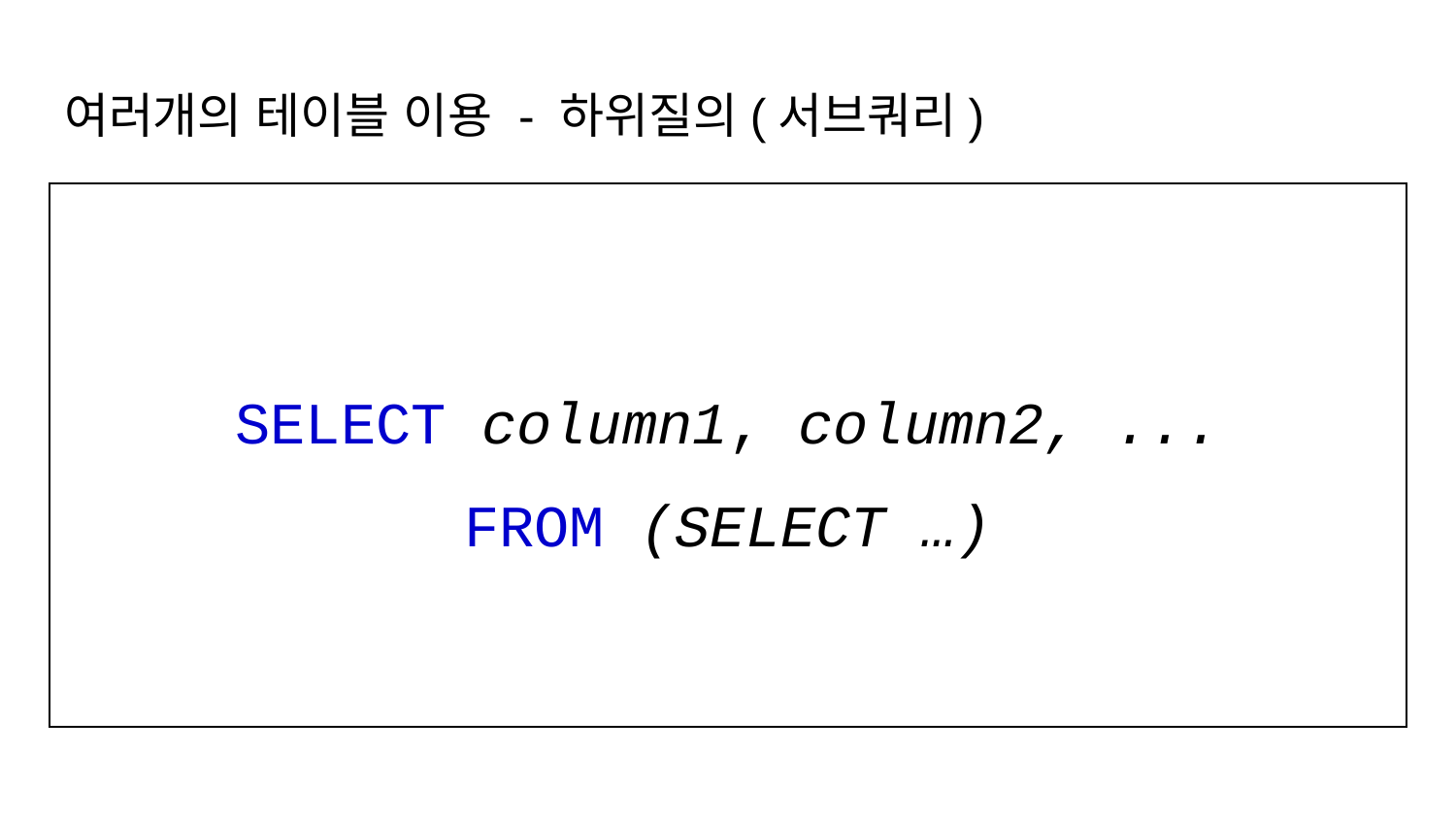

# 여러개의 테이블 이용 - 하위질의(서브쿼리)
SELECT column1, column2, ...
FROM (SELECT …)